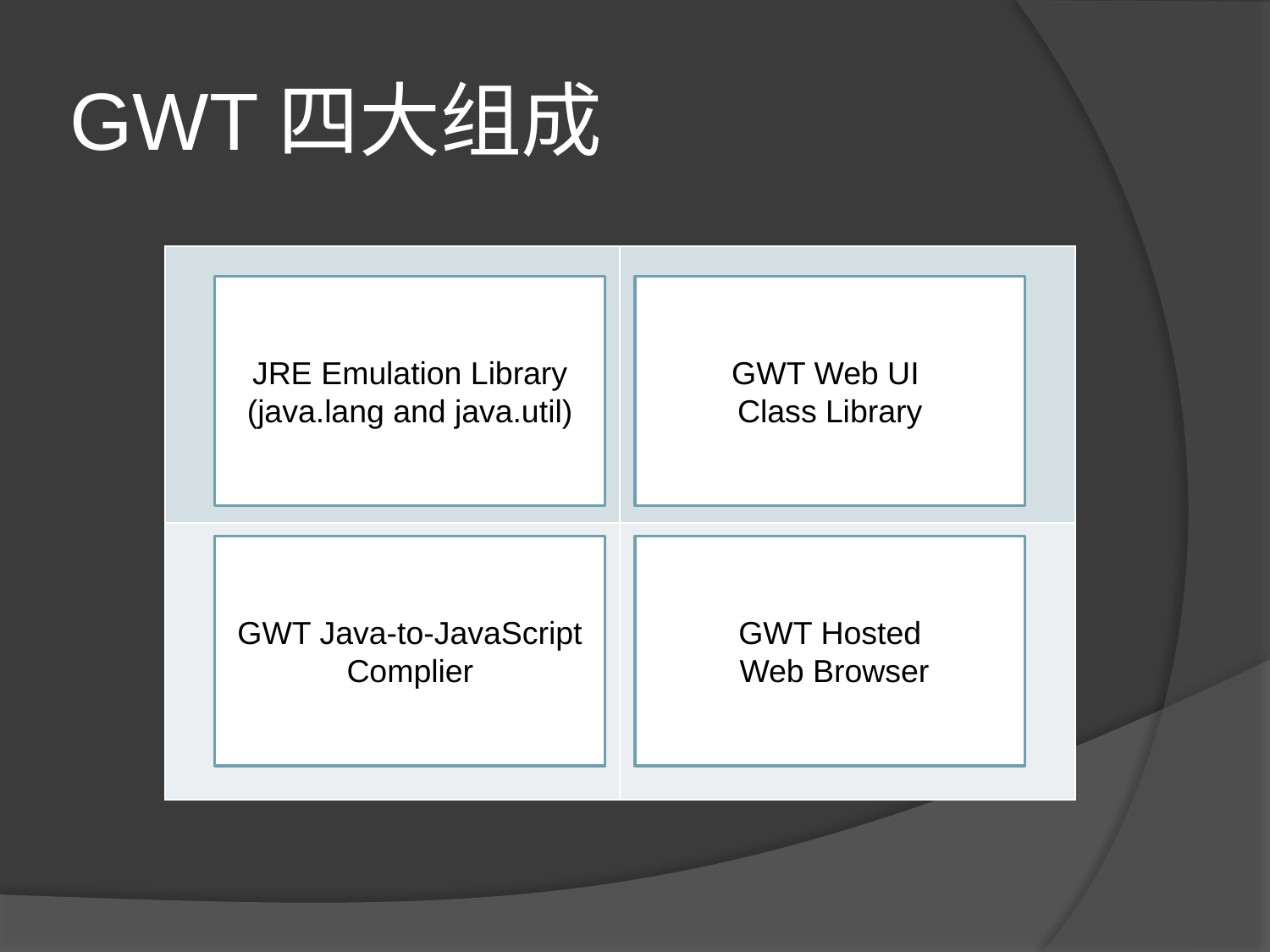

# GWT四大组成
|  |  |
| --- | --- |
|  |  |
JRE Emulation Library
(java.lang and java.util)
GWT Web UI
Class Library
GWT Java-to-JavaScript Complier
GWT Hosted
 Web Browser